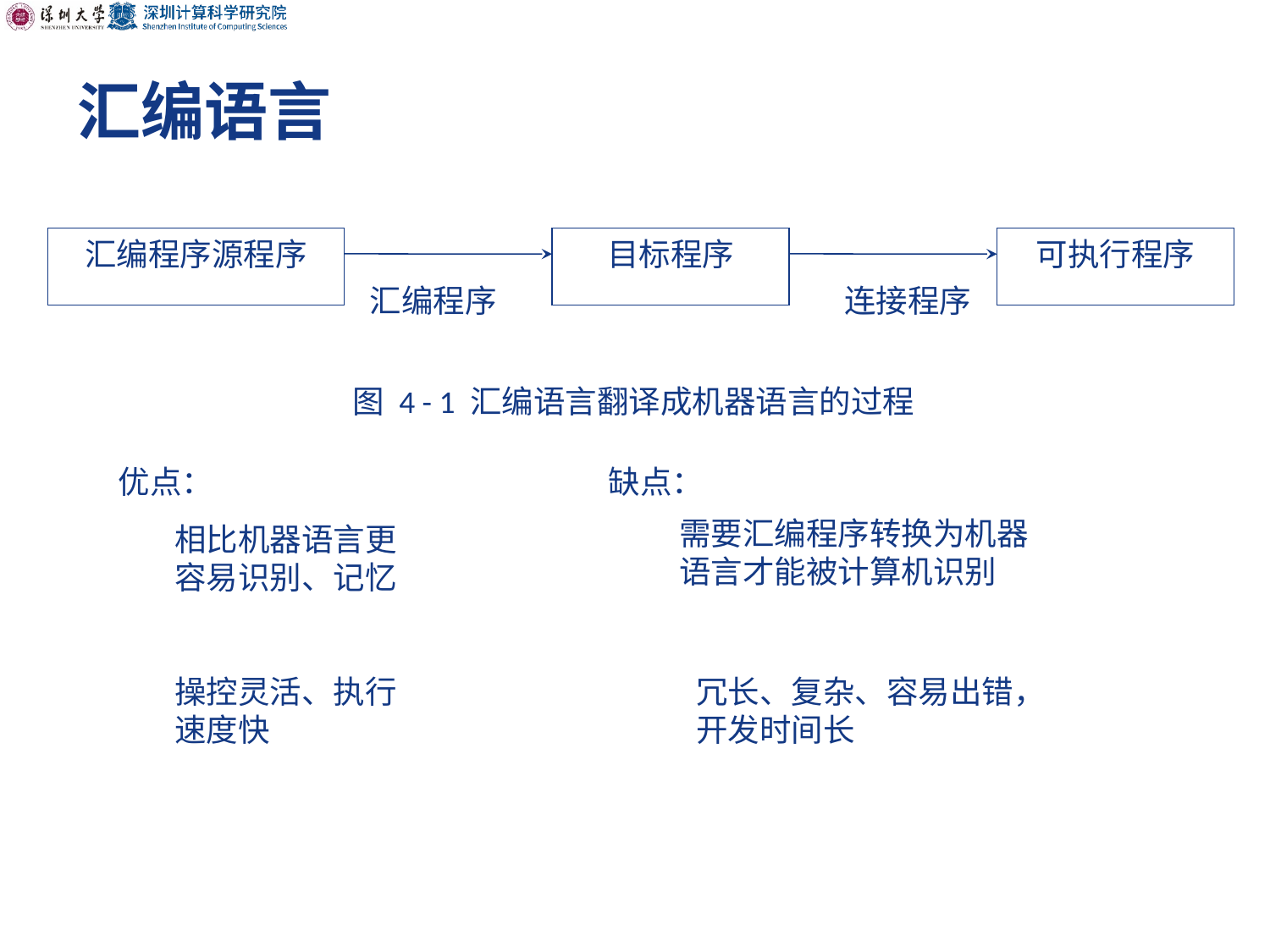

# 汇编语言

汇编程序源程序
目标程序
可执行程序

汇编程序
连接程序
图 4 - 1 汇编语言翻译成机器语言的过程
优点：
缺点：
需要汇编程序转换为机器语言才能被计算机识别
相比机器语言更容易识别、记忆
冗长、复杂、容易出错，开发时间长
操控灵活、执行速度快